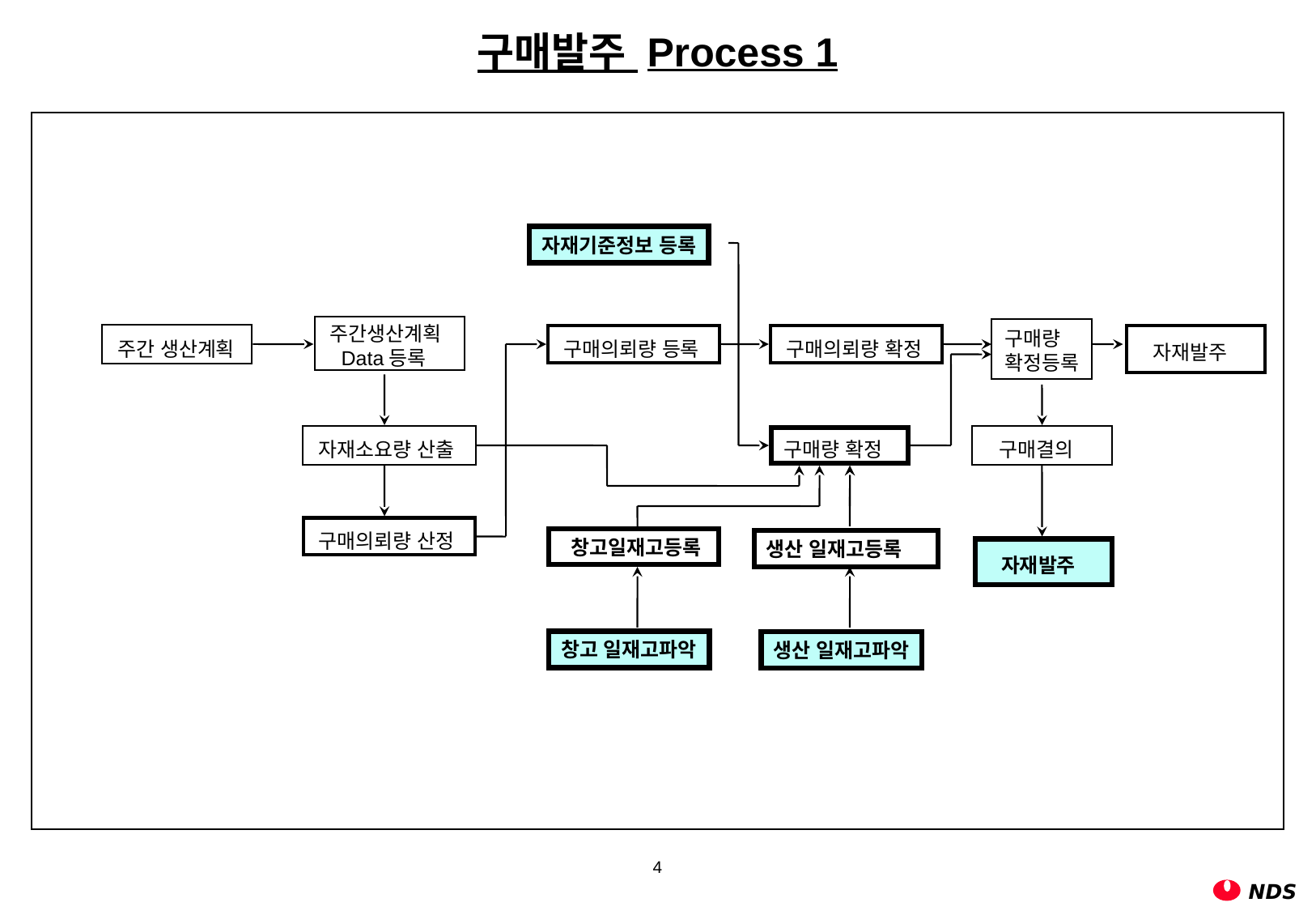

구매발주 Process 1

자재기준정보 등록

주간생산계획
  Data등록

구매량
확정등록

주간 생산계획

구매의뢰량 등록

구매의뢰량 확정

  자재발주

자재소요량 산출

  구매결의

구매량 확정

구매의뢰량 산정
창고일재고등록

생산 일재고등록

  자재발주

창고 일재고파악
생산 일재고파악